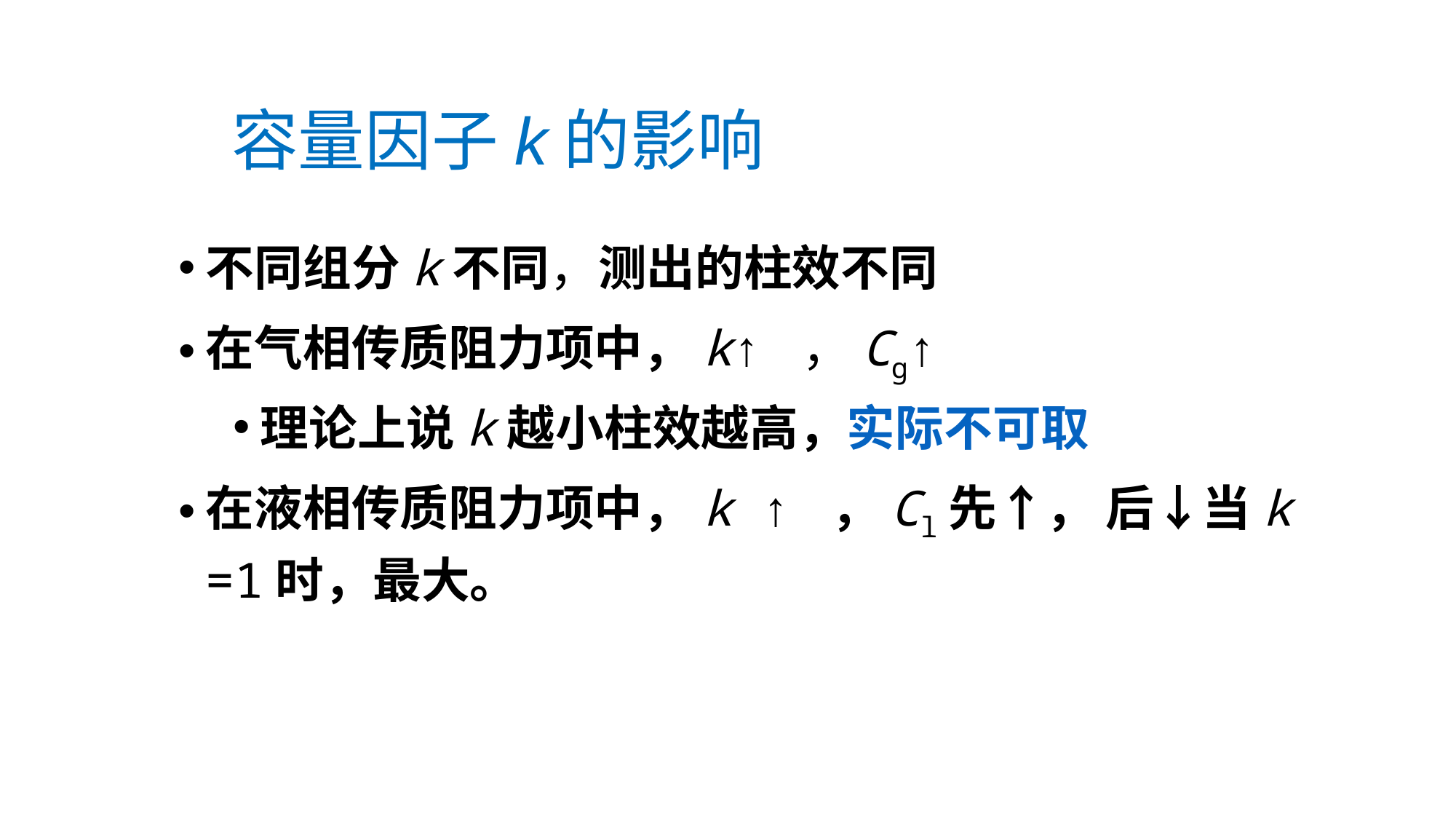

容量因子k的影响
不同组分k不同，测出的柱效不同
在气相传质阻力项中，k↑ ，Cg↑
理论上说k越小柱效越高，实际不可取
在液相传质阻力项中，k ↑ ，Cl先↑， 后↓当k =1时，最大。